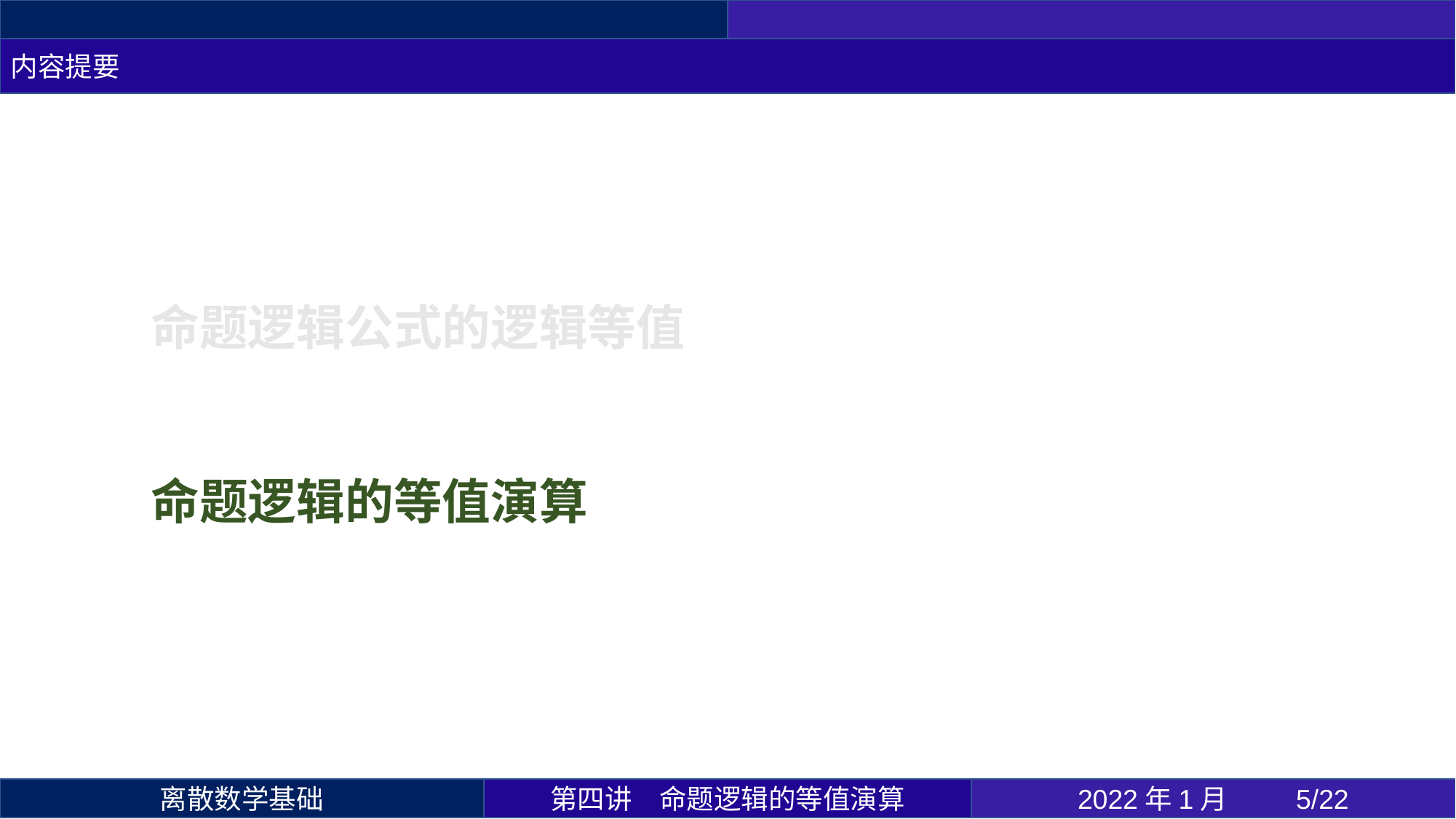

内容提要
命题逻辑公式的逻辑等值命题逻辑的等值演算
第四讲	命题逻辑的等值演算
2022年1月 	5/22
离散数学基础